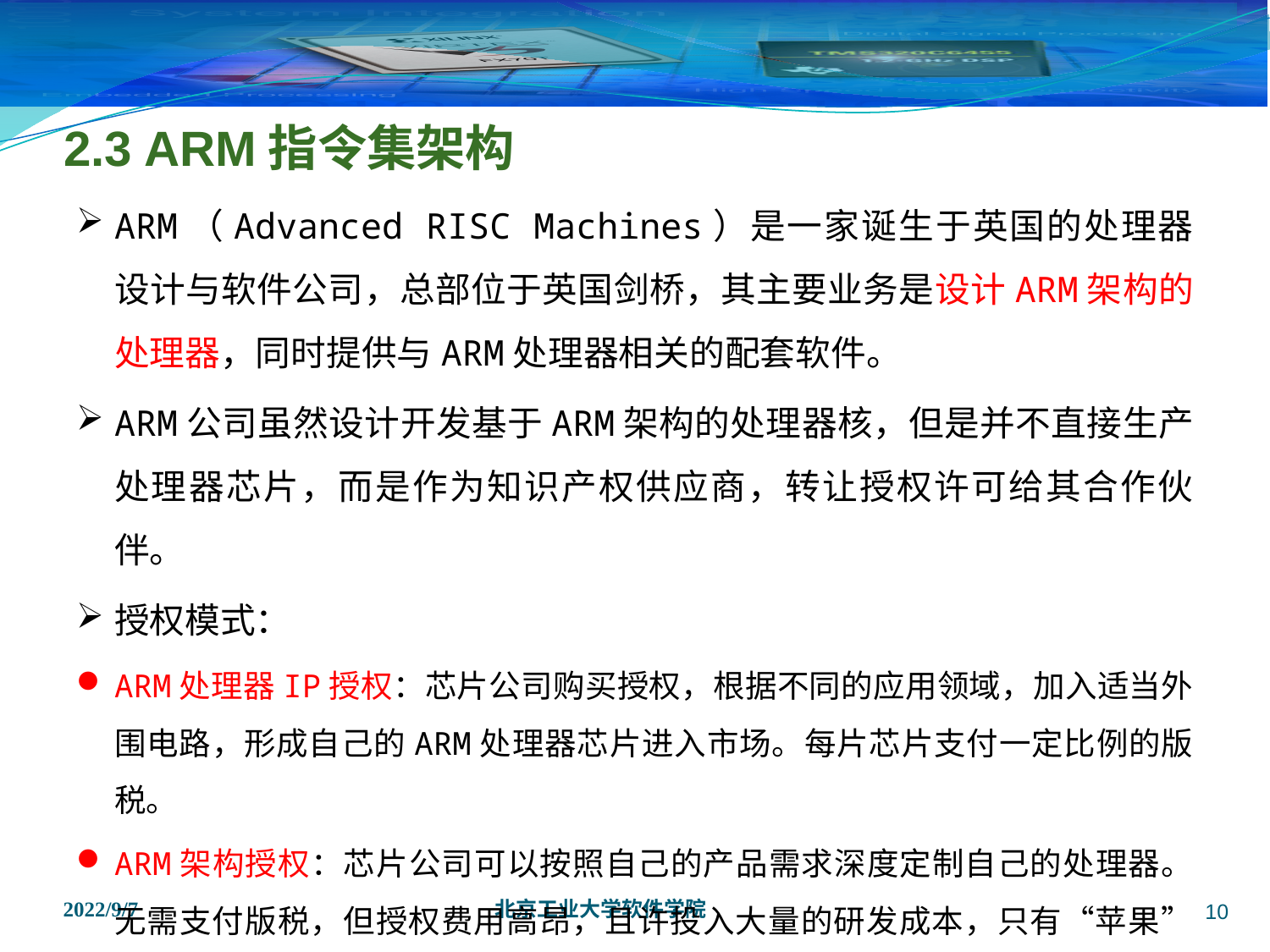

# 2.3 ARM指令集架构
ARM（Advanced RISC Machines）是一家诞生于英国的处理器设计与软件公司，总部位于英国剑桥，其主要业务是设计ARM架构的处理器，同时提供与ARM处理器相关的配套软件。
ARM公司虽然设计开发基于ARM架构的处理器核，但是并不直接生产处理器芯片，而是作为知识产权供应商，转让授权许可给其合作伙伴。
授权模式：
ARM处理器IP授权：芯片公司购买授权，根据不同的应用领域，加入适当外围电路，形成自己的ARM处理器芯片进入市场。每片芯片支付一定比例的版税。
ARM架构授权：芯片公司可以按照自己的产品需求深度定制自己的处理器。无需支付版税，但授权费用高昂，且许投入大量的研发成本，只有“苹果”“高通”“华为”等公司有实力购买。